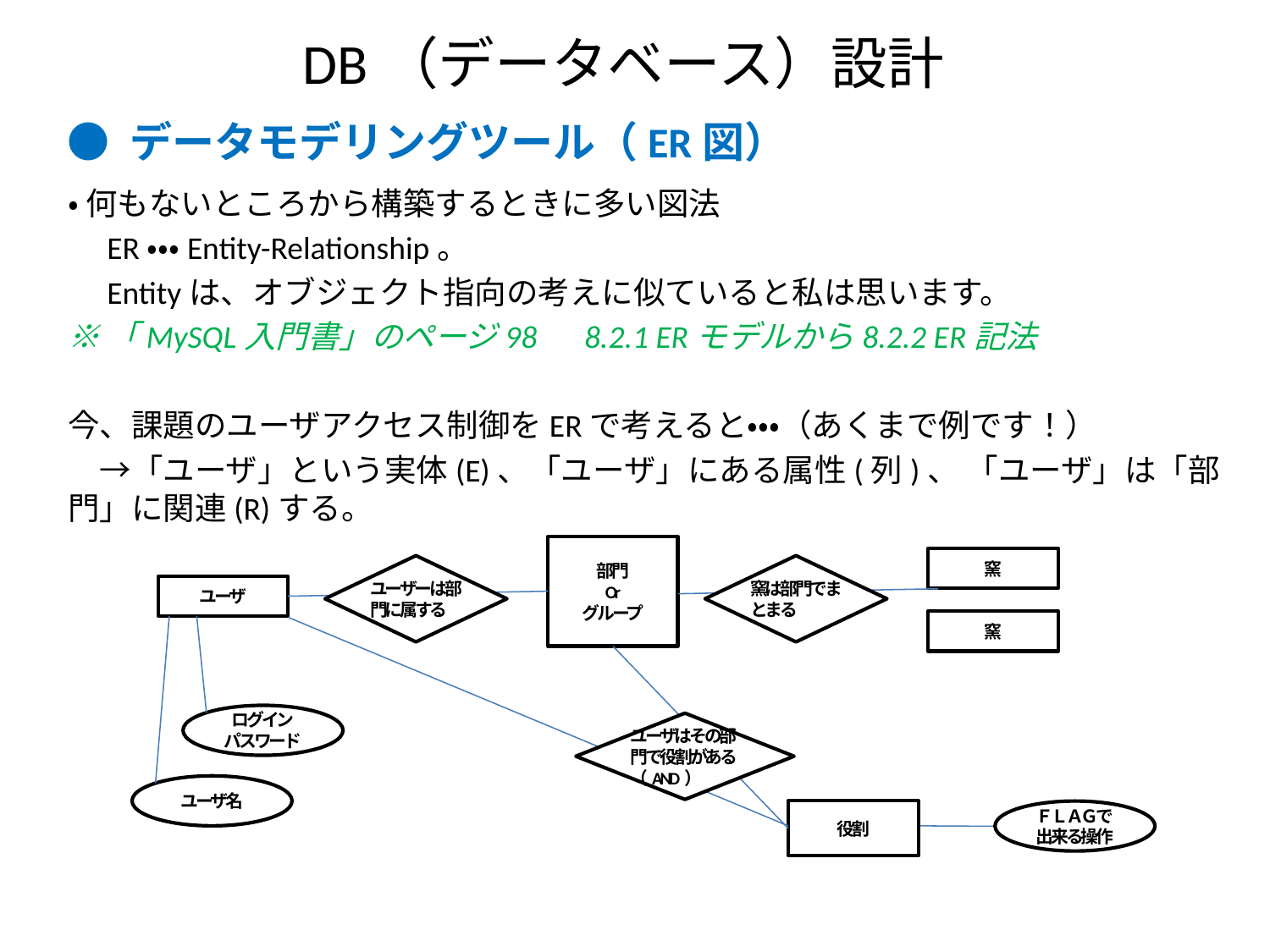

# DB（データベース）設計
● データモデリングツール（ER図）
・ 何もないところから構築するときに多い図法
　ER・・・Entity-Relationship。
　Entityは、オブジェクト指向の考えに似ていると私は思います。
※「MySQL入門書」のページ98　8.2.1 ERモデルから8.2.2 ER記法

今、課題のユーザアクセス制御をERで考えると・・・（あくまで例です！）
　→「ユーザ」という実体(E)、「ユーザ」にある属性(列)、 「ユーザ」は「部門」に関連(R)する。

部門
Or
グループ
窯
ユーザーは部門に属する
窯は部門でまとまる
ユーザ
窯
ログイン
パスワード
ユーザはその部門で役割がある（AND）
ユーザ名
役割
ＦＬＡＧで
出来る操作